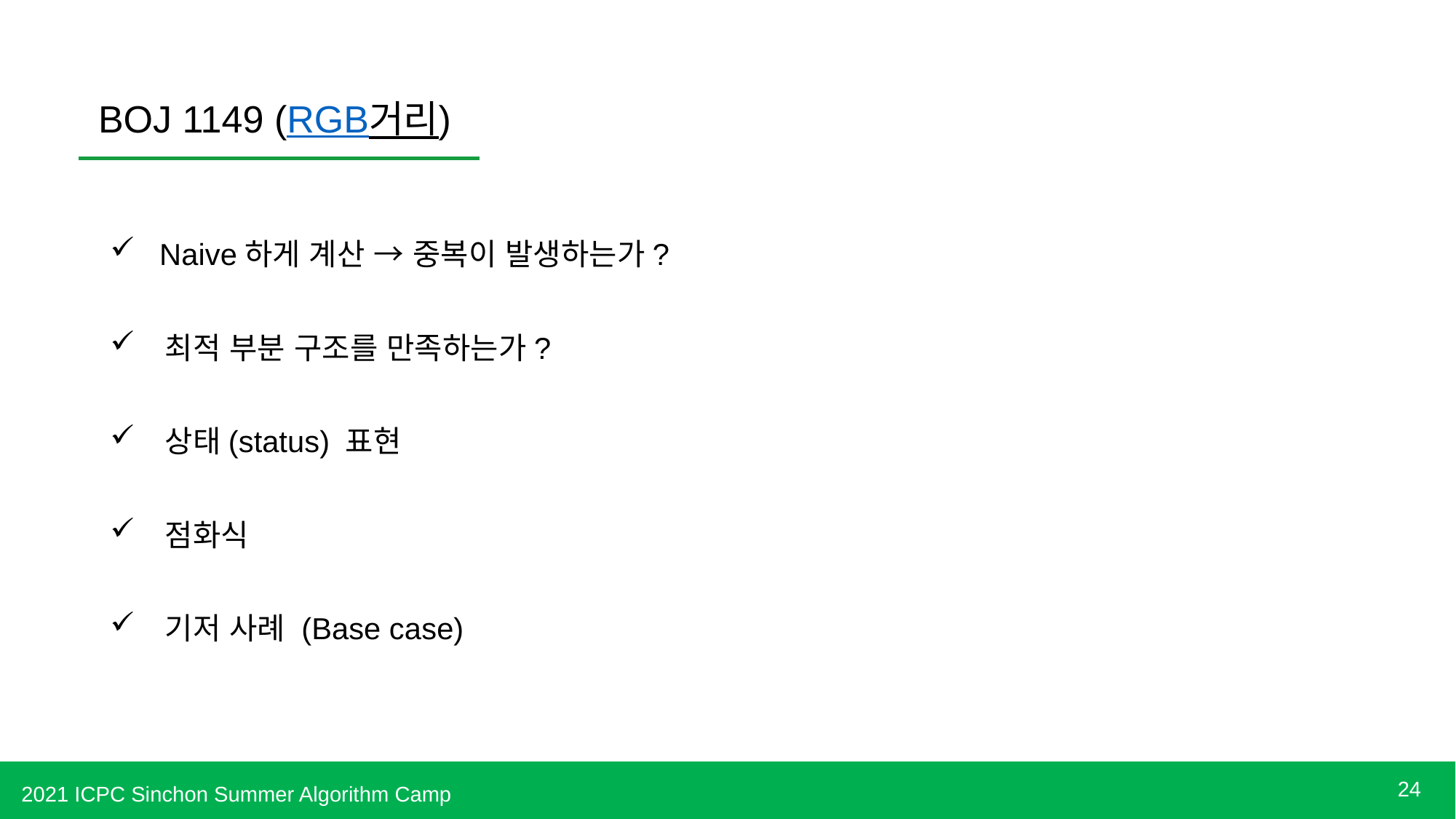

BOJ 1149 (RGB거리)
 Naive하게 계산 → 중복이 발생하는가?
 최적 부분 구조를 만족하는가?
 상태(status) 표현
 점화식
 기저 사례 (Base case)

24
2021 ICPC Sinchon Summer Algorithm Camp